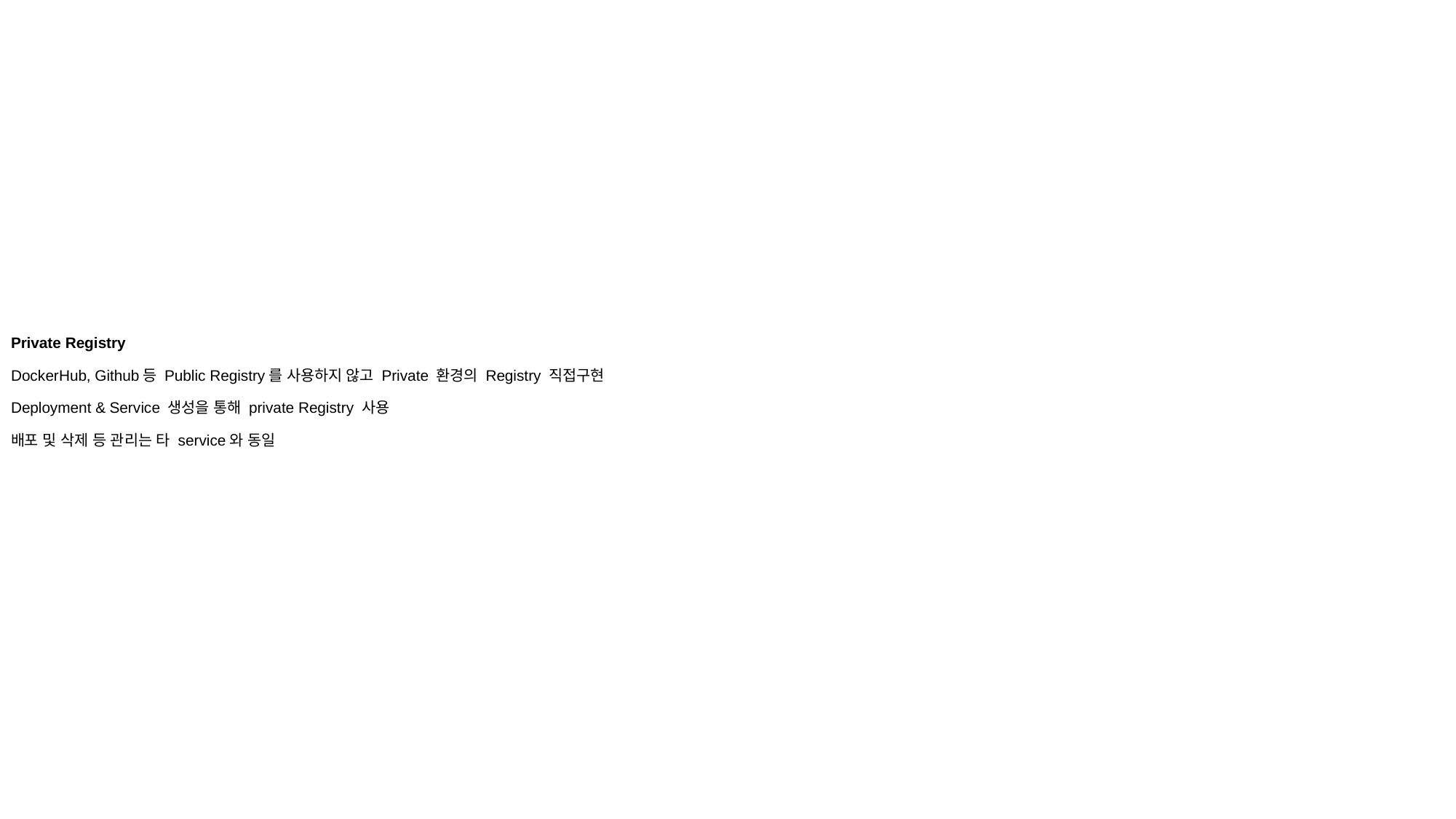

# Private Registry DockerHub, Github등 Public Registry를 사용하지 않고 Private 환경의 Registry 직접구현 Deployment & Service 생성을 통해 private Registry 사용 배포 및 삭제 등 관리는 타 service와 동일